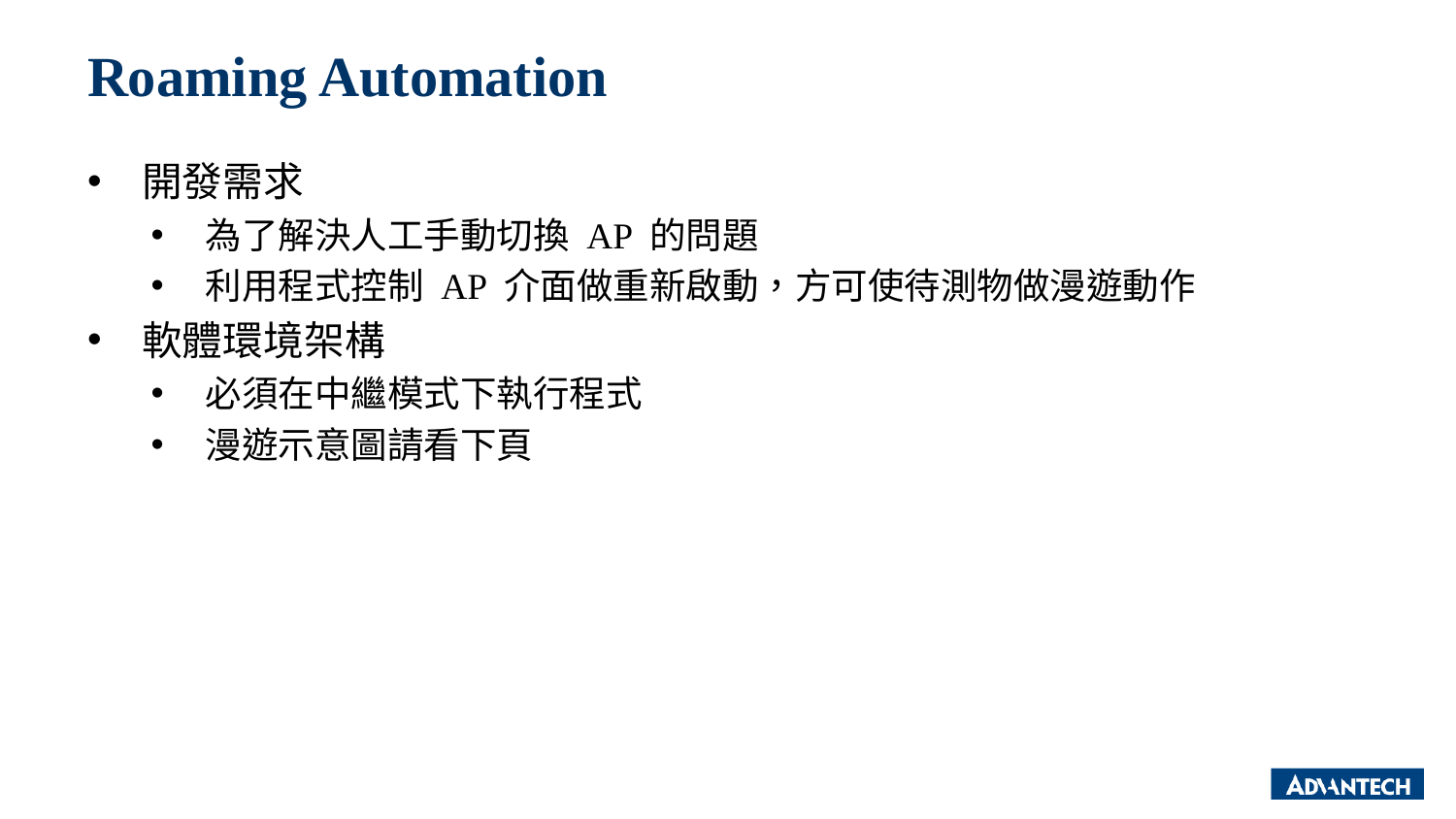

# Roaming Automation
開發需求
為了解決人工手動切換 AP 的問題
利用程式控制 AP 介面做重新啟動，方可使待測物做漫遊動作
軟體環境架構
必須在中繼模式下執行程式
漫遊示意圖請看下頁